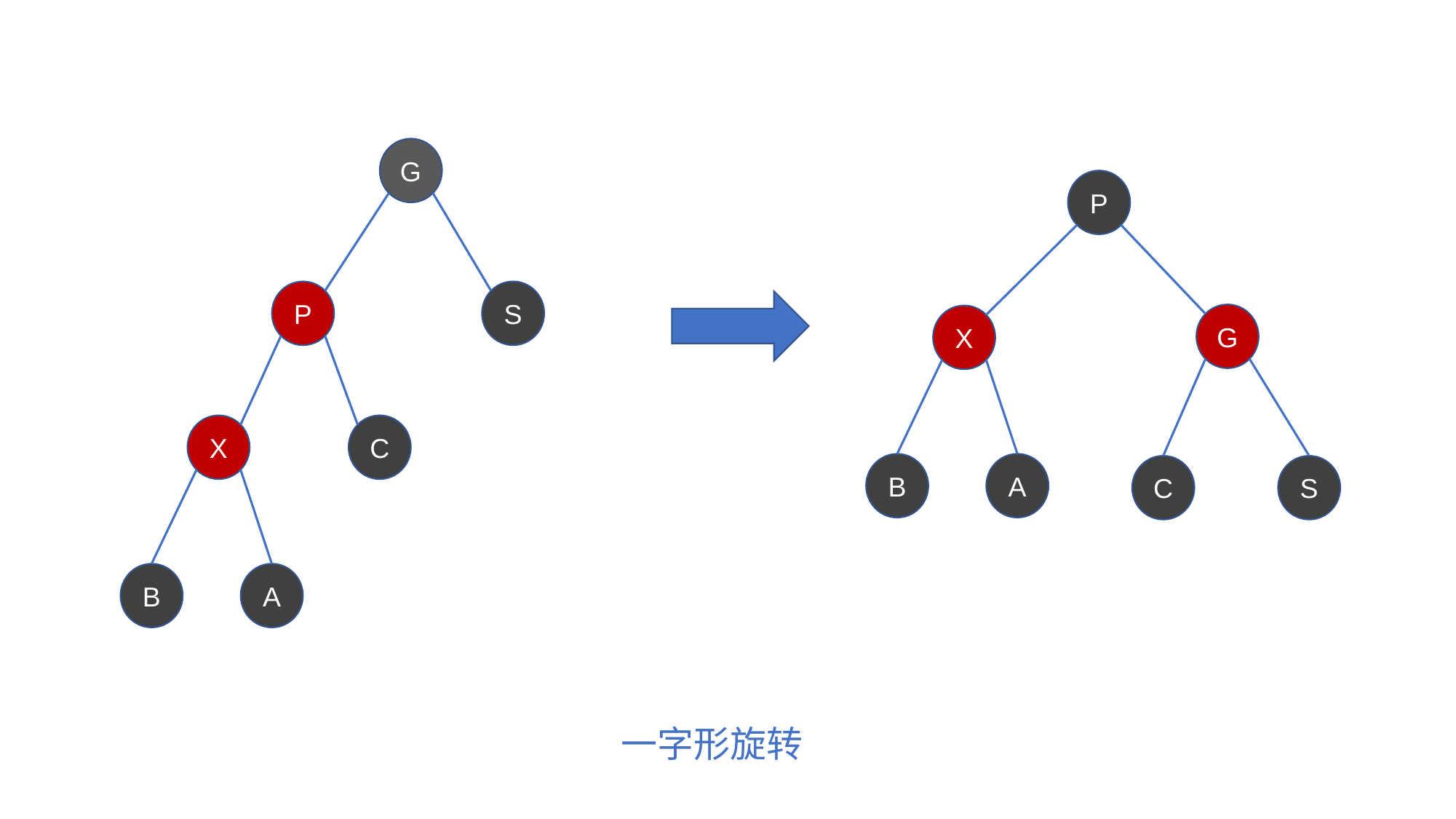

G
P
S
P

G
X
C
X
A
B
C
S
A
B
一字形旋转